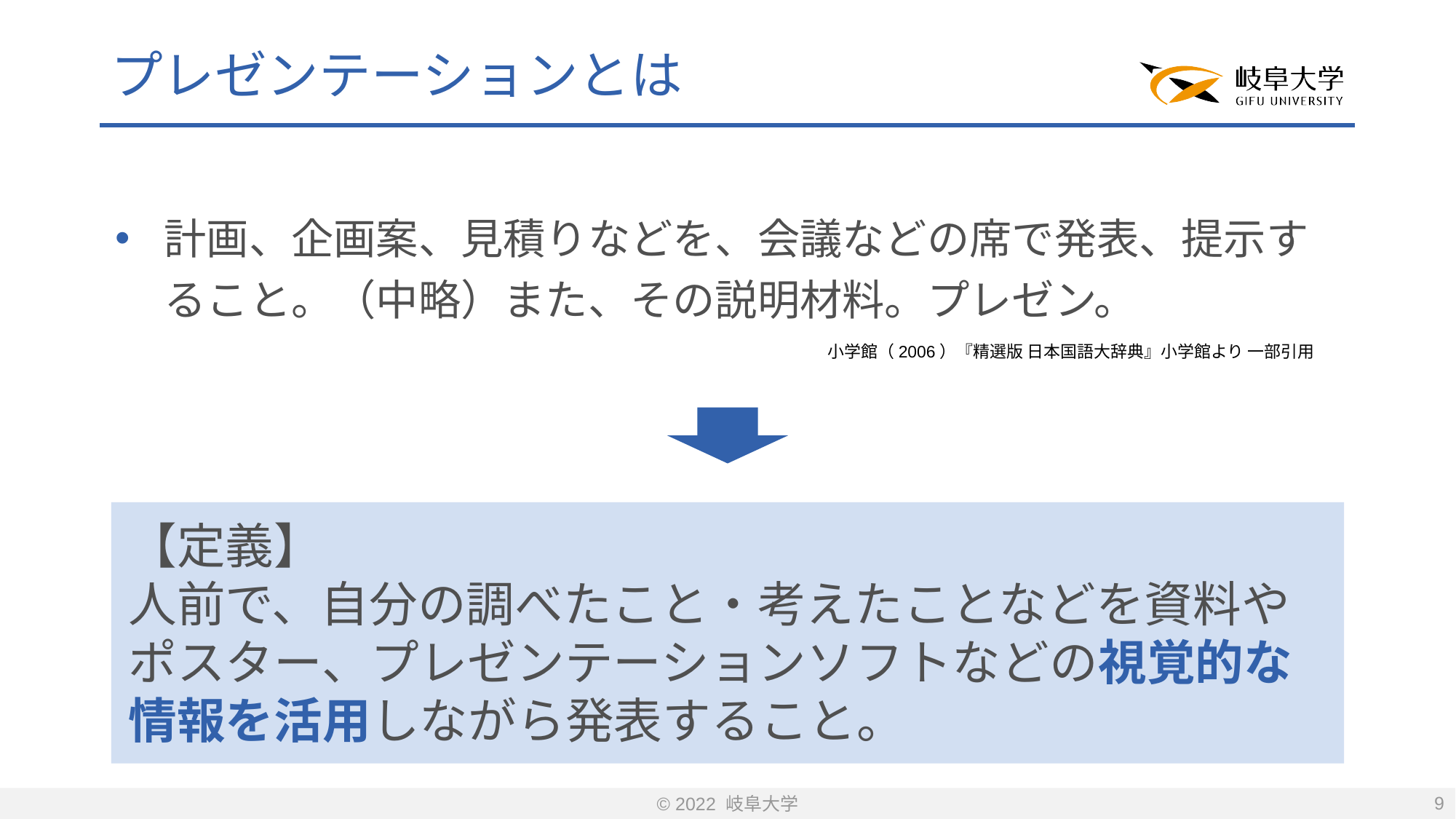

# プレゼンテーションとは
計画、企画案、見積りなどを、会議などの席で発表、提示すること。（中略）また、その説明材料。プレゼン。

小学館（2006）『精選版 日本国語大辞典』小学館より 一部引用

【定義】
人前で、自分の調べたこと・考えたことなどを資料やポスター、プレゼンテーションソフトなどの視覚的な情報を活用しながら発表すること。